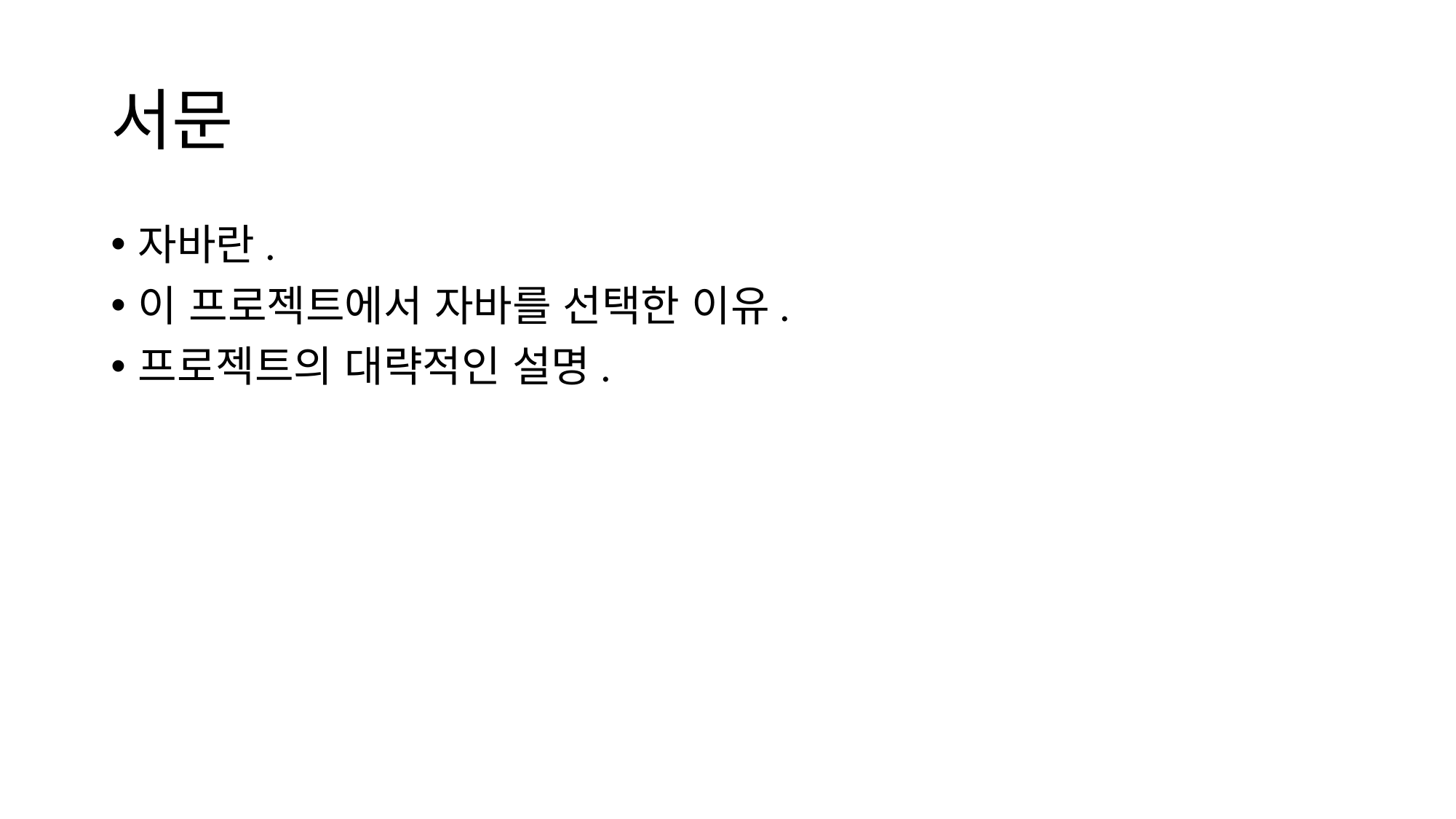

# 서문
자바란.
이 프로젝트에서 자바를 선택한 이유.
프로젝트의 대략적인 설명.